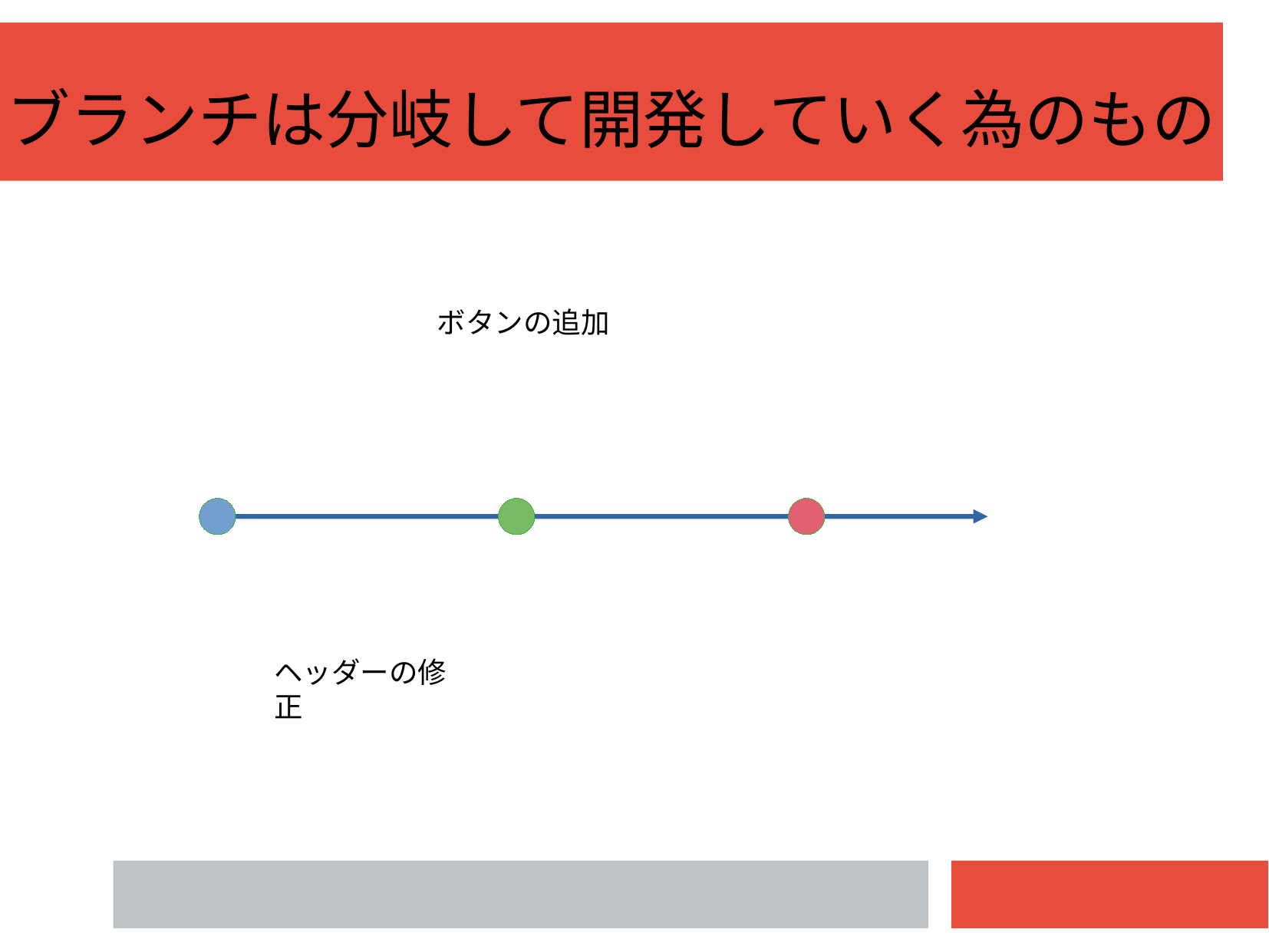

ブランチは分岐して開発していく為のもの
ボタンの追加

ヘッダーの修正